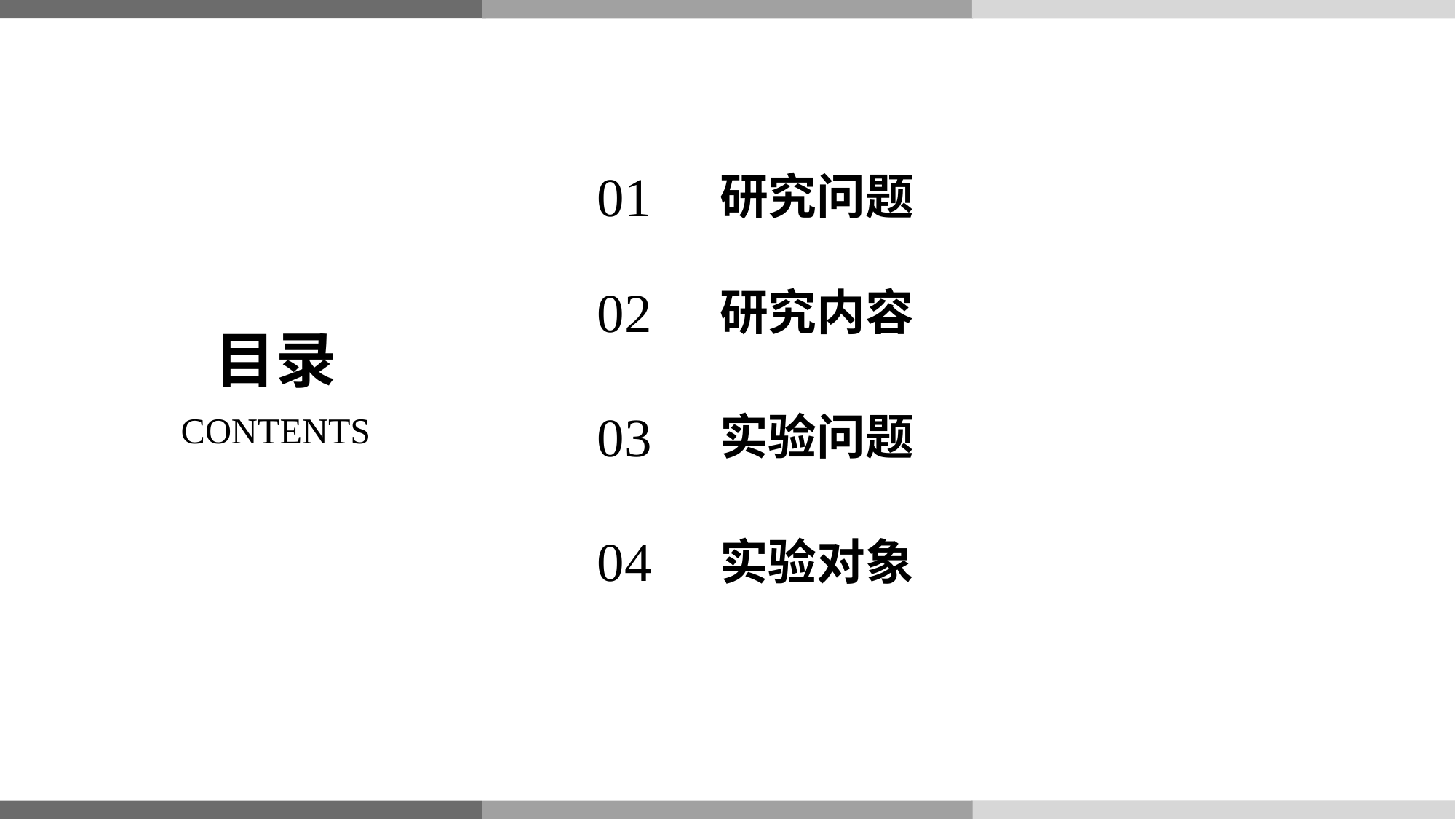

01
研究问题
02
研究内容
目录
03
实验问题
CONTENTS
04
实验对象